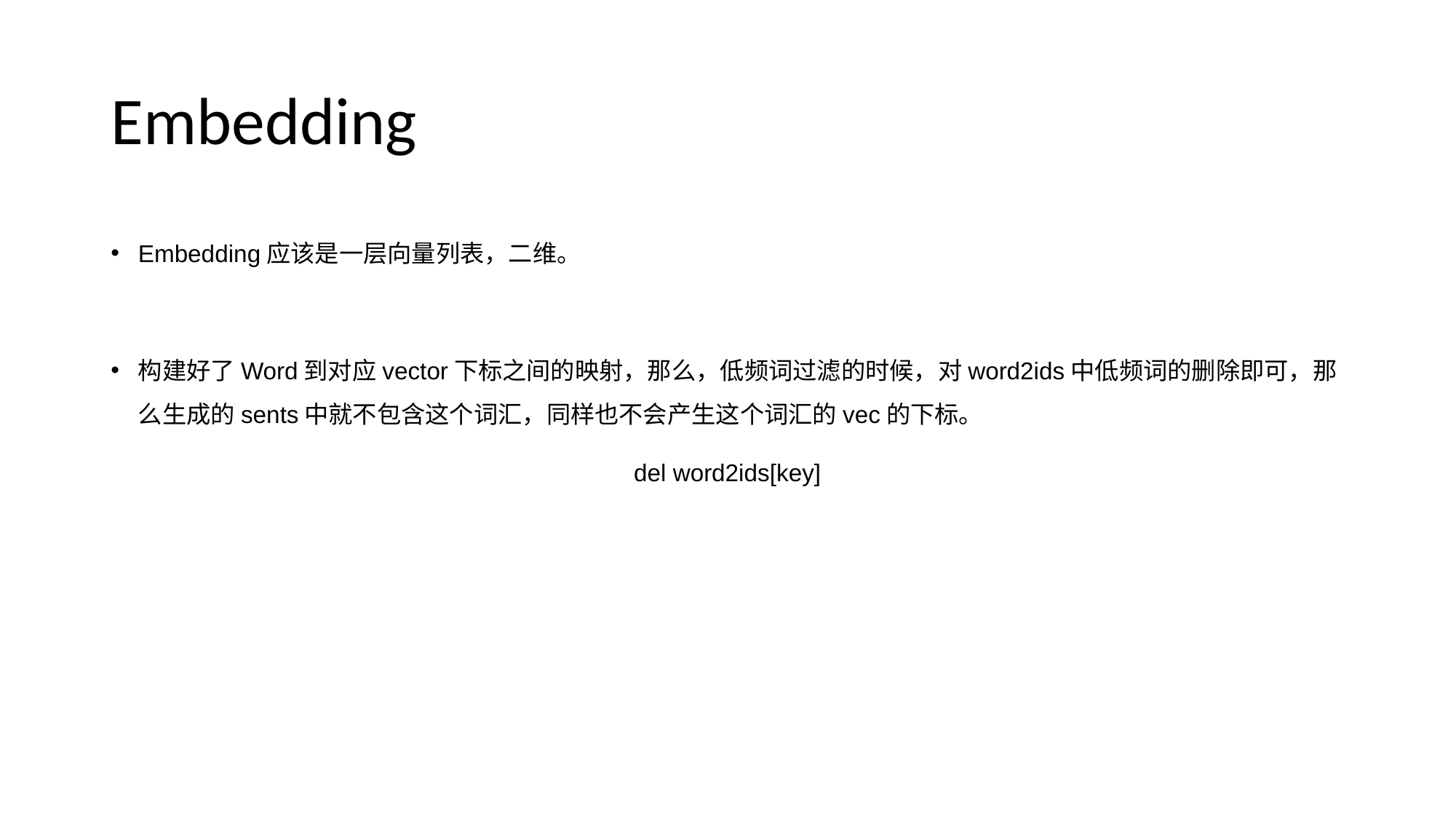

# Embedding
Embedding应该是一层向量列表，二维。

构建好了Word到对应vector下标之间的映射，那么，低频词过滤的时候，对word2ids中低频词的删除即可，那么生成的sents中就不包含这个词汇，同样也不会产生这个词汇的vec的下标。
del word2ids[key]